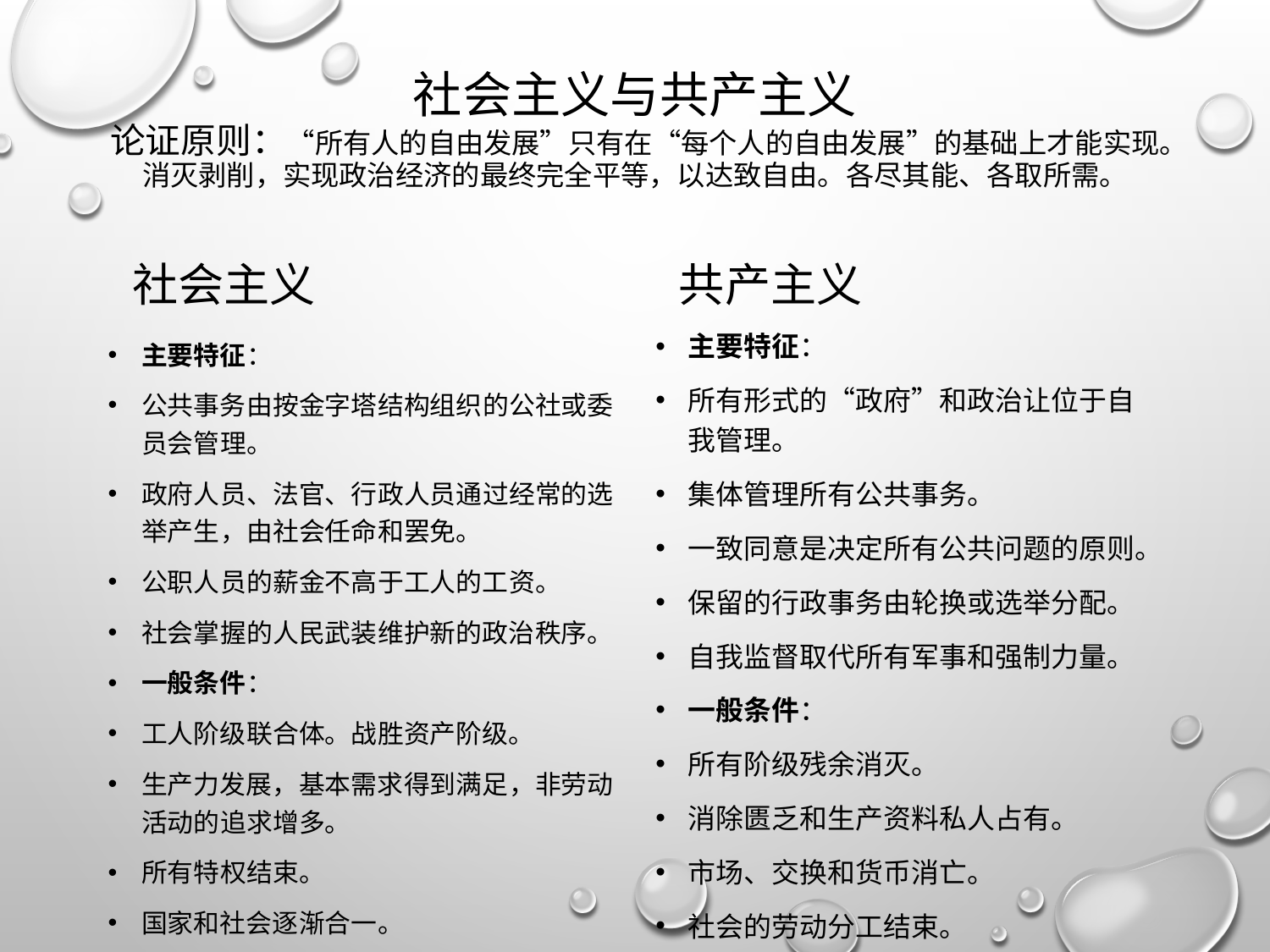

# 社会主义与共产主义 论证原则：“所有人的自由发展”只有在“每个人的自由发展”的基础上才能实现。消灭剥削，实现政治经济的最终完全平等，以达致自由。各尽其能、各取所需。
社会主义
共产主义
主要特征：
所有形式的“政府”和政治让位于自我管理。
集体管理所有公共事务。
一致同意是决定所有公共问题的原则。
保留的行政事务由轮换或选举分配。
自我监督取代所有军事和强制力量。
一般条件：
所有阶级残余消灭。
消除匮乏和生产资料私人占有。
市场、交换和货币消亡。
社会的劳动分工结束。
主要特征：
公共事务由按金字塔结构组织的公社或委员会管理。
政府人员、法官、行政人员通过经常的选举产生，由社会任命和罢免。
公职人员的薪金不高于工人的工资。
社会掌握的人民武装维护新的政治秩序。
一般条件：
工人阶级联合体。战胜资产阶级。
生产力发展，基本需求得到满足，非劳动活动的追求增多。
所有特权结束。
国家和社会逐渐合一。